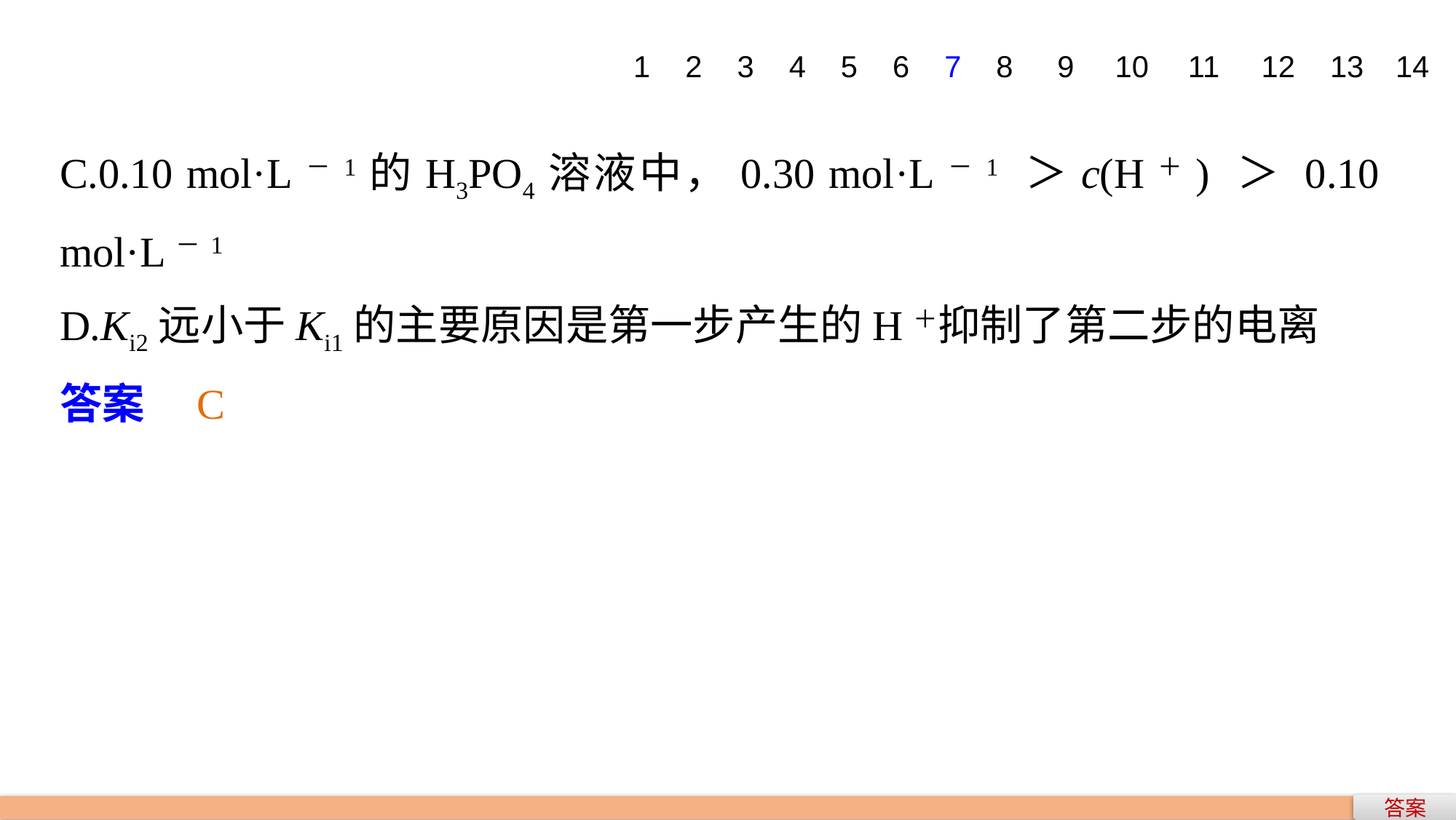

1
2
3
4
5
6
7
8
9
10
11
12
13
14
C.0.10 mol·L－1的H3PO4溶液中，0.30 mol·L－1 ＞c(H＋) ＞ 0.10 mol·L－1
D.Ki2远小于Ki1的主要原因是第一步产生的H＋抑制了第二步的电离
答案　C
答案